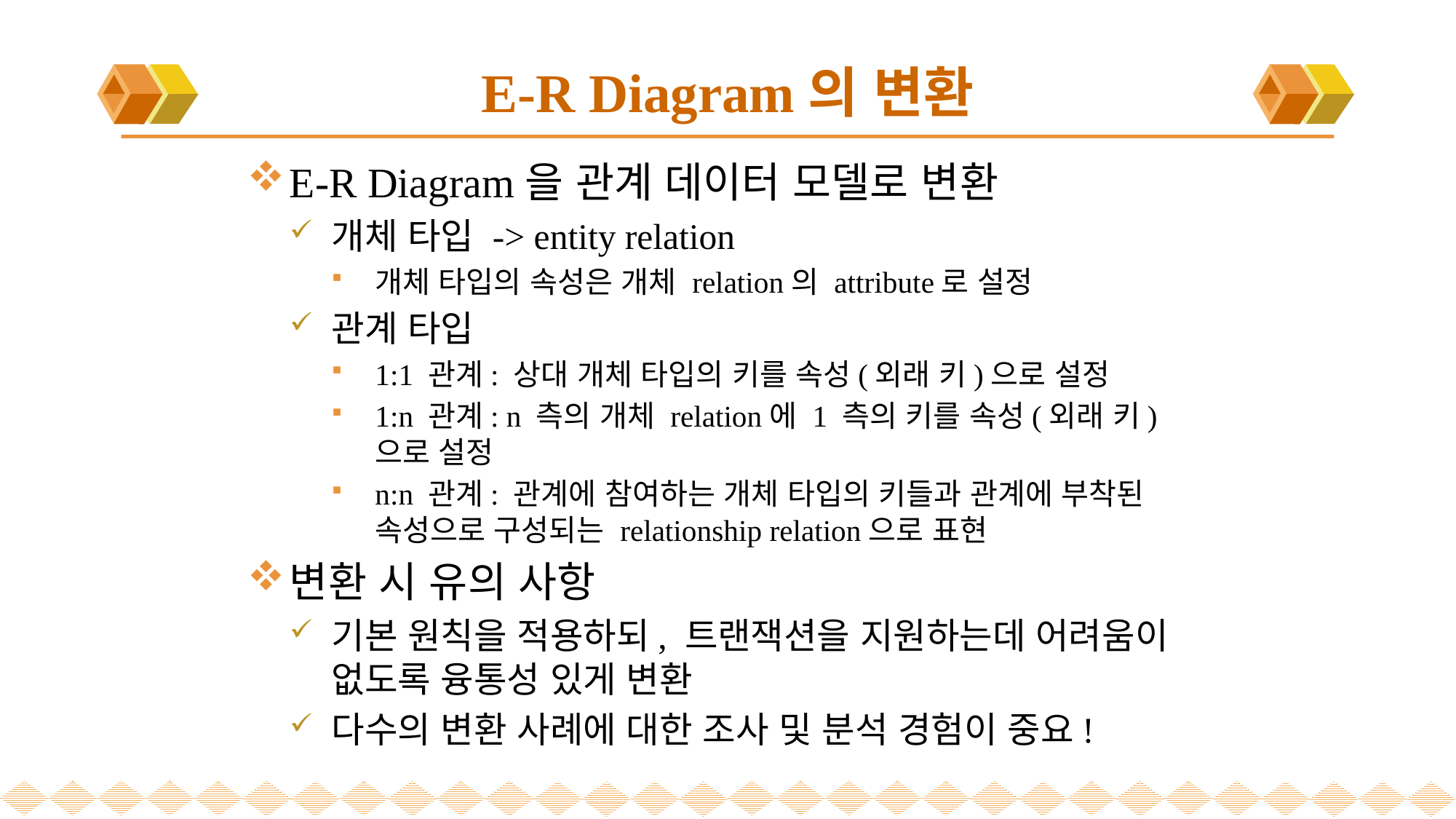

# E-R Diagram의 변환
E-R Diagram을 관계 데이터 모델로 변환
개체 타입 -> entity relation
개체 타입의 속성은 개체 relation의 attribute로 설정
관계 타입
1:1 관계: 상대 개체 타입의 키를 속성(외래 키)으로 설정
1:n 관계: n 측의 개체 relation에 1 측의 키를 속성(외래 키)으로 설정
n:n 관계: 관계에 참여하는 개체 타입의 키들과 관계에 부착된 속성으로 구성되는 relationship relation으로 표현
변환 시 유의 사항
기본 원칙을 적용하되, 트랜잭션을 지원하는데 어려움이 없도록 융통성 있게 변환
다수의 변환 사례에 대한 조사 및 분석 경험이 중요!